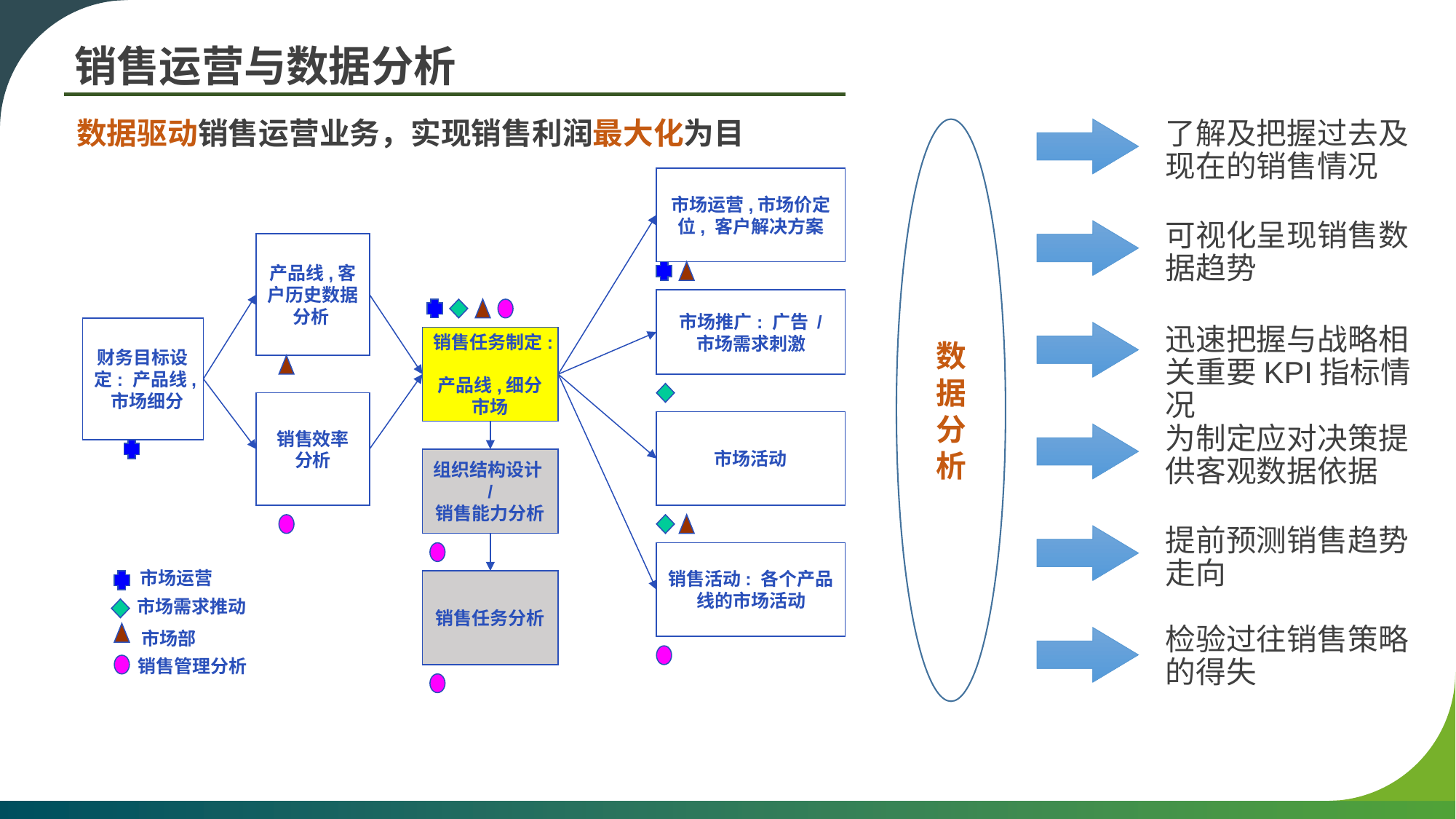

# 销售运营与数据分析
了解及把握过去及现在的销售情况
数据驱动销售运营业务，实现销售利润最大化为目
数据分析

市场运营,市场价定位, 客户解决方案
产品线,客户历史数据分析

市场推广: 广告 / 市场需求刺激

财务目标设定: 产品线, 市场细分
销售任务制定:
产品线,细分市场

销售效率
分析
市场活动

组织结构设计/
销售能力分析

销售活动: 各个产品线的市场活动

市场运营

市场需求推动

市场部

销售管理分析

销售任务分析

可视化呈现销售数据趋势

迅速把握与战略相关重要KPI指标情况

为制定应对决策提供客观数据依据

提前预测销售趋势走向

检验过往销售策略的得失